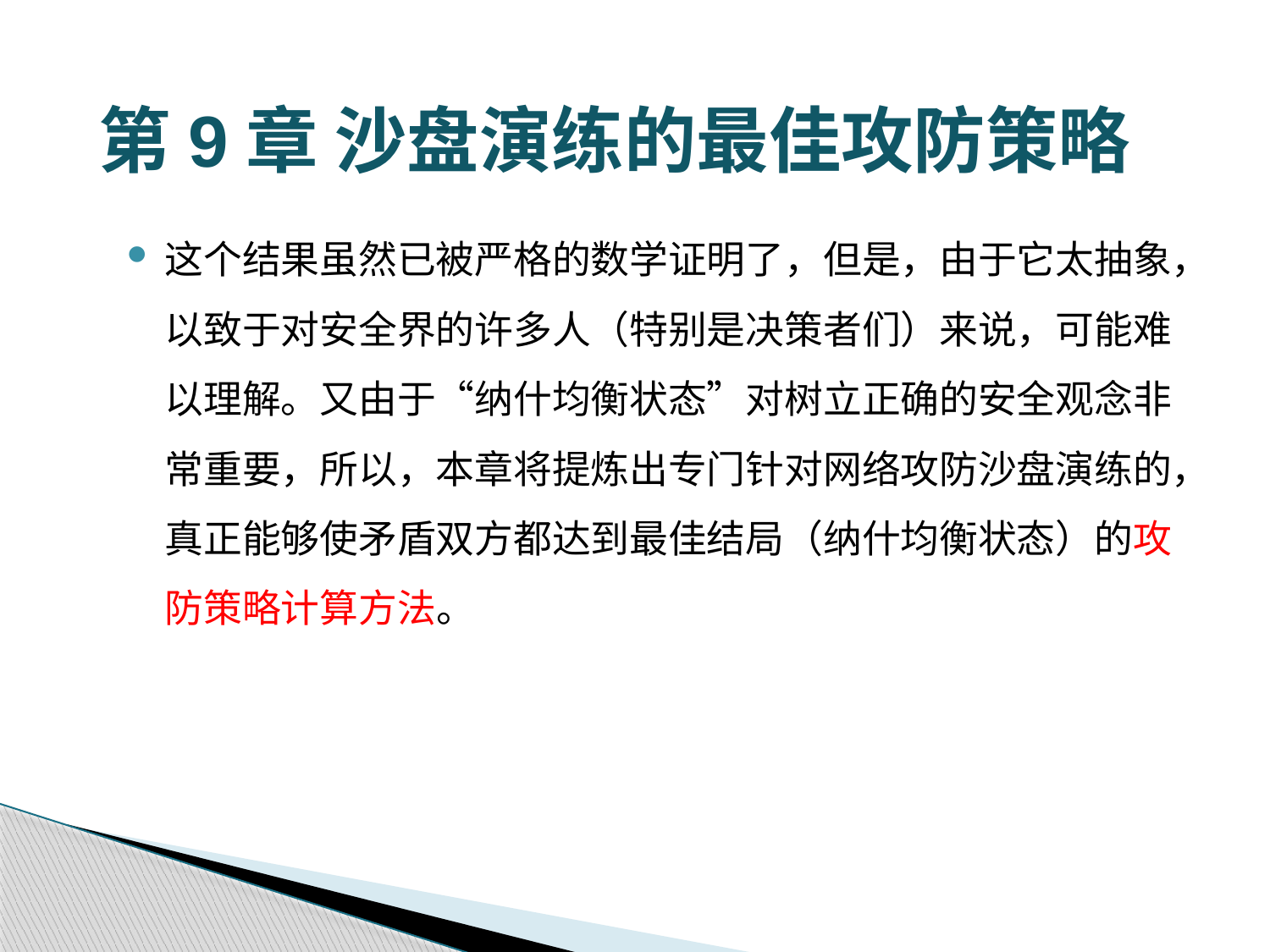

第9章 沙盘演练的最佳攻防策略
这个结果虽然已被严格的数学证明了，但是，由于它太抽象，以致于对安全界的许多人（特别是决策者们）来说，可能难以理解。又由于“纳什均衡状态”对树立正确的安全观念非常重要，所以，本章将提炼出专门针对网络攻防沙盘演练的，真正能够使矛盾双方都达到最佳结局（纳什均衡状态）的攻防策略计算方法。